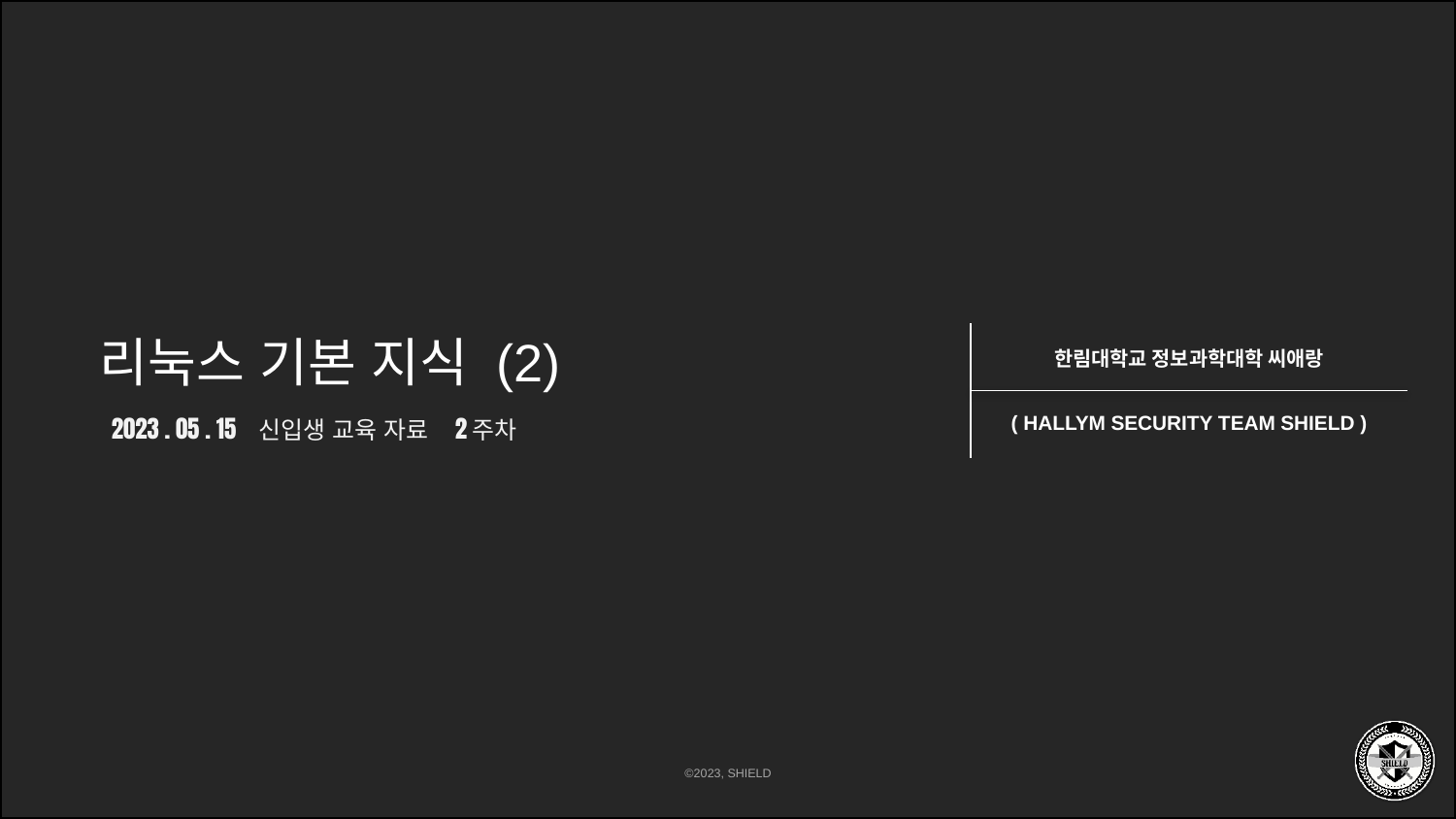

# 리눅스 기본 지식 (2)
2023 . 05 . 15   신입생 교육 자료   2주차